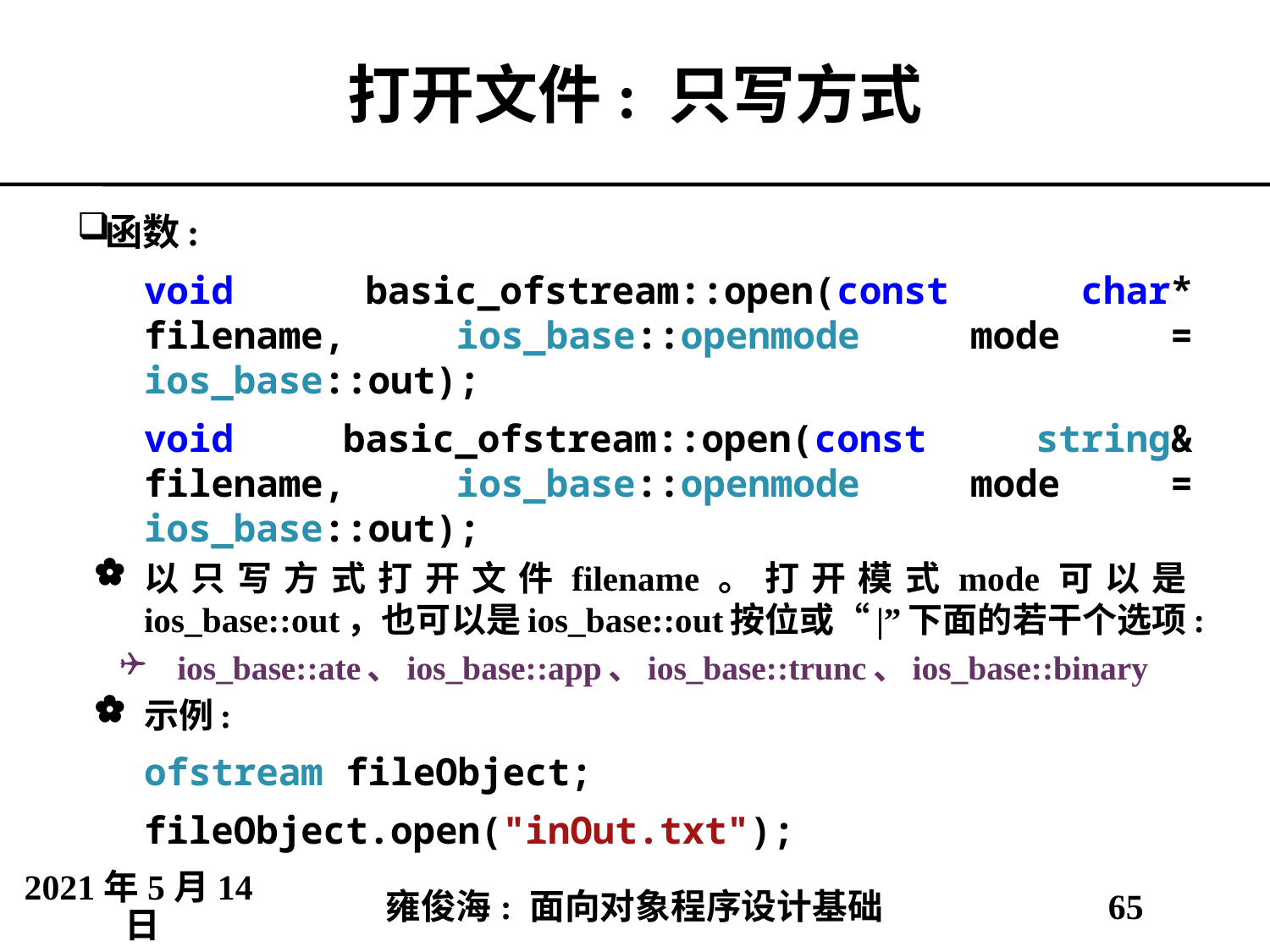

# 打开文件: 只写方式

函数:
void basic_ofstream::open(const char* filename, ios_base::openmode mode = ios_base::out);
void basic_ofstream::open(const string& filename, ios_base::openmode mode = ios_base::out);
以只写方式打开文件filename。打开模式mode可以是ios_base::out，也可以是ios_base::out按位或“|”下面的若干个选项:
ios_base::ate、ios_base::app、ios_base::trunc、ios_base::binary
示例:
ofstream fileObject;
fileObject.open("inOut.txt");
2021年5月14日
雍俊海: 面向对象程序设计基础
65